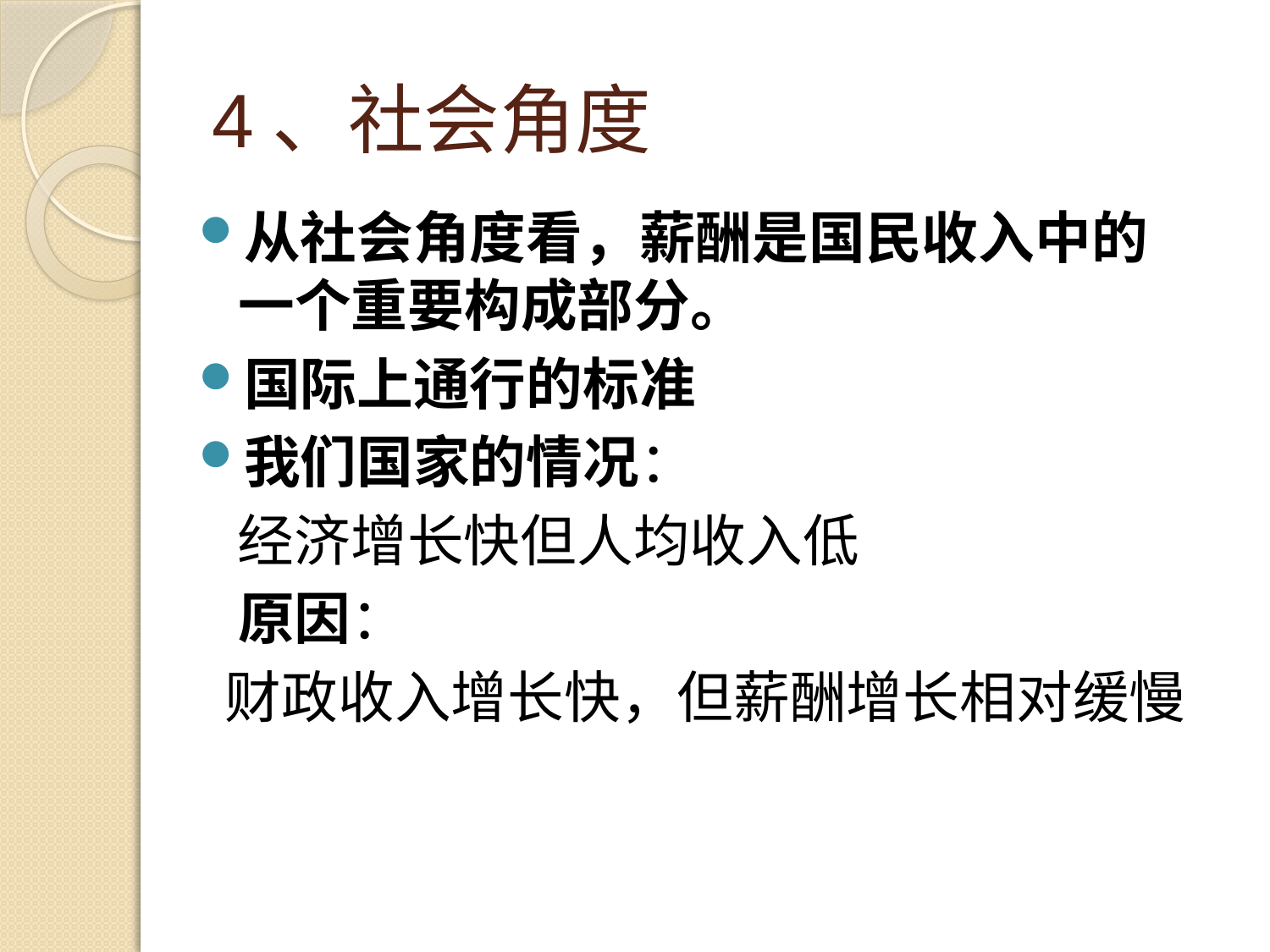

# 4、社会角度
从社会角度看，薪酬是国民收入中的一个重要构成部分。
国际上通行的标准
我们国家的情况：
  经济增长快但人均收入低
  原因：
 财政收入增长快，但薪酬增长相对缓慢
21